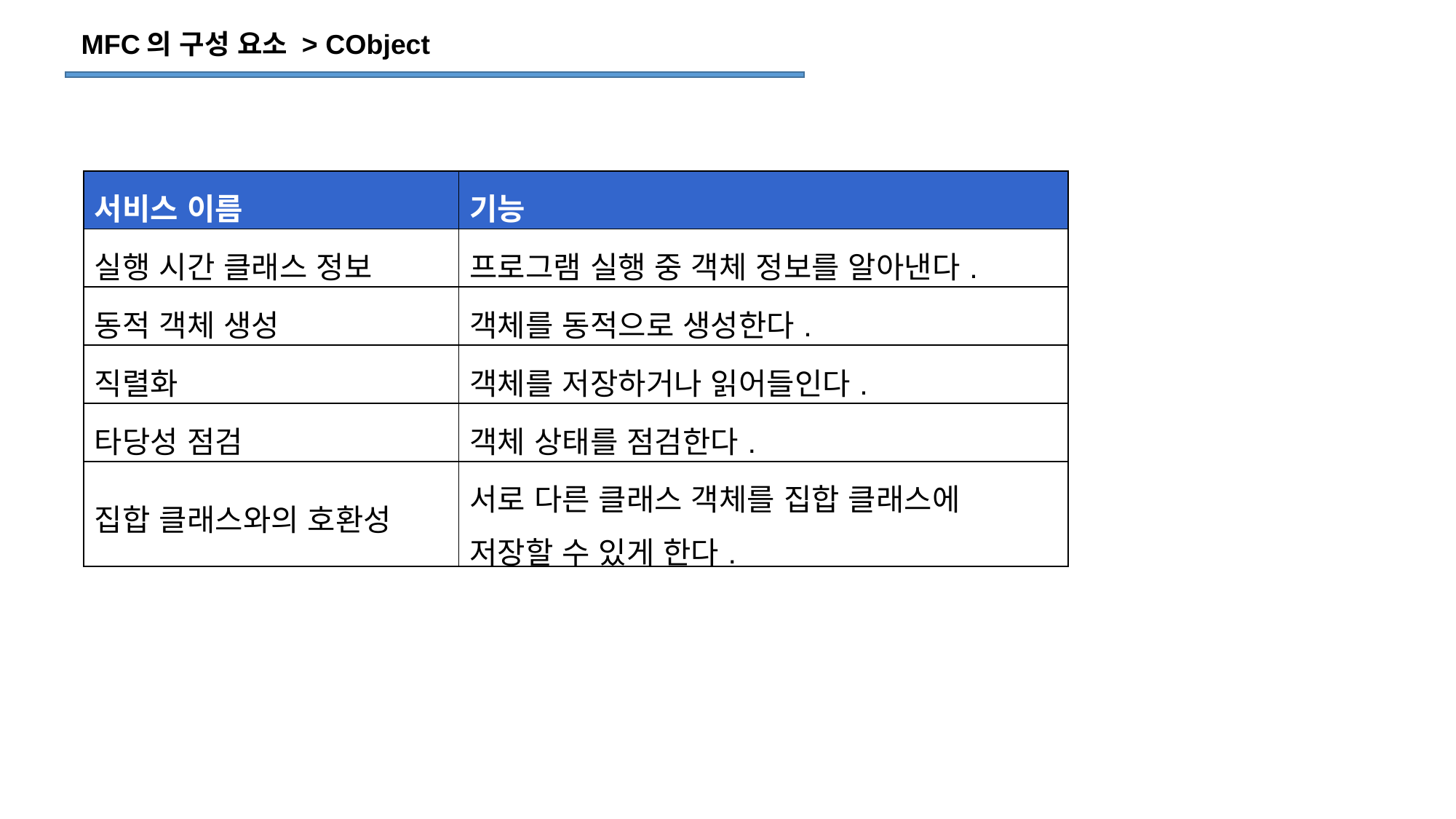

MFC의 구성 요소 > CObject

| 서비스 이름 | 기능 |
| --- | --- |
| 실행 시간 클래스 정보 | 프로그램 실행 중 객체 정보를 알아낸다. |
| 동적 객체 생성 | 객체를 동적으로 생성한다. |
| 직렬화 | 객체를 저장하거나 읽어들인다. |
| 타당성 점검 | 객체 상태를 점검한다. |
| 집합 클래스와의 호환성 | 서로 다른 클래스 객체를 집합 클래스에 저장할 수 있게 한다. |